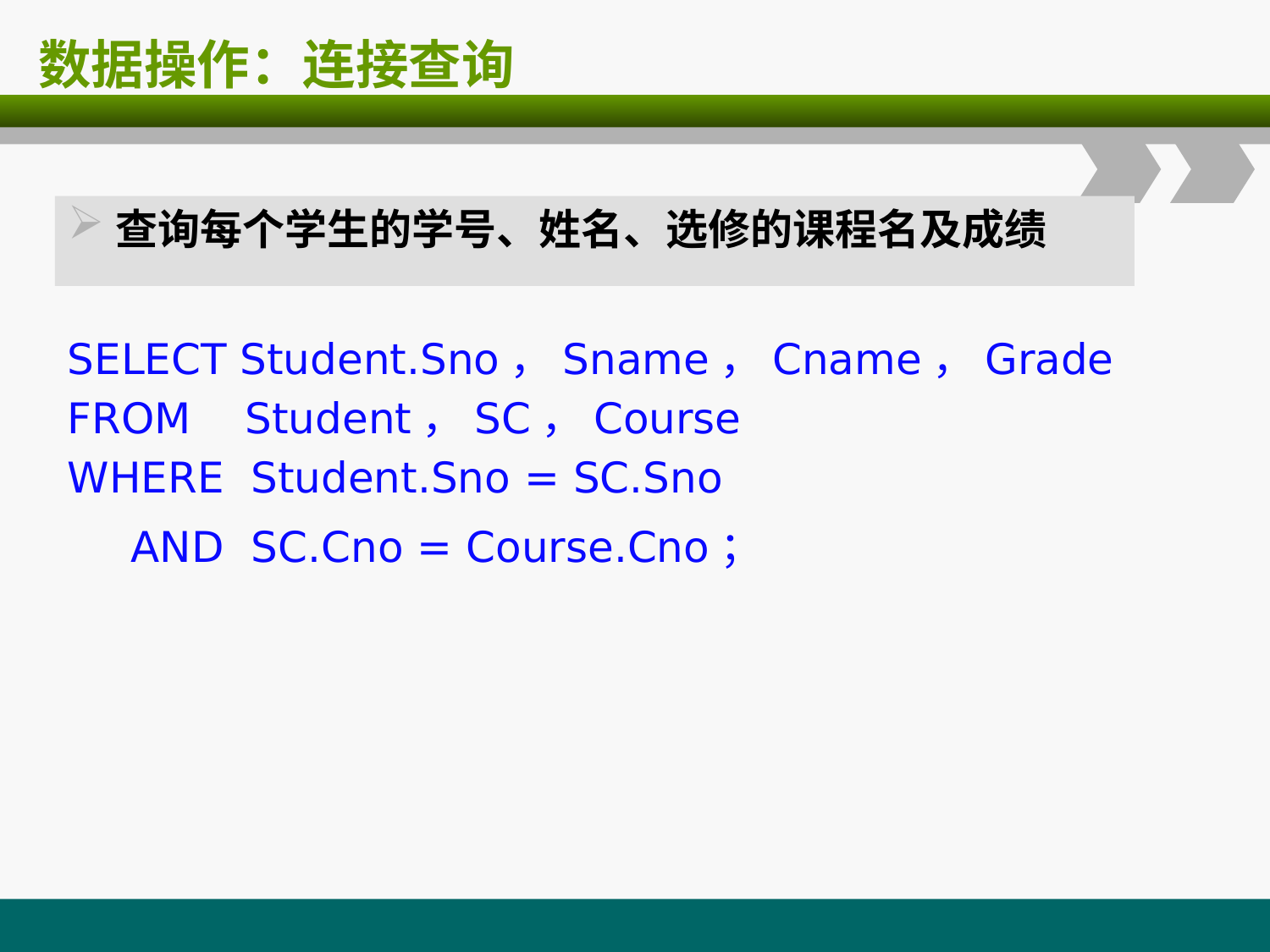

# 数据操作：连接查询
查询每个学生的学号、姓名、选修的课程名及成绩

SELECT Student.Sno，Sname，Cname，Grade
FROM    Student，SC，Course
WHERE  Student.Sno = SC.Sno
AND  SC.Cno = Course.Cno；